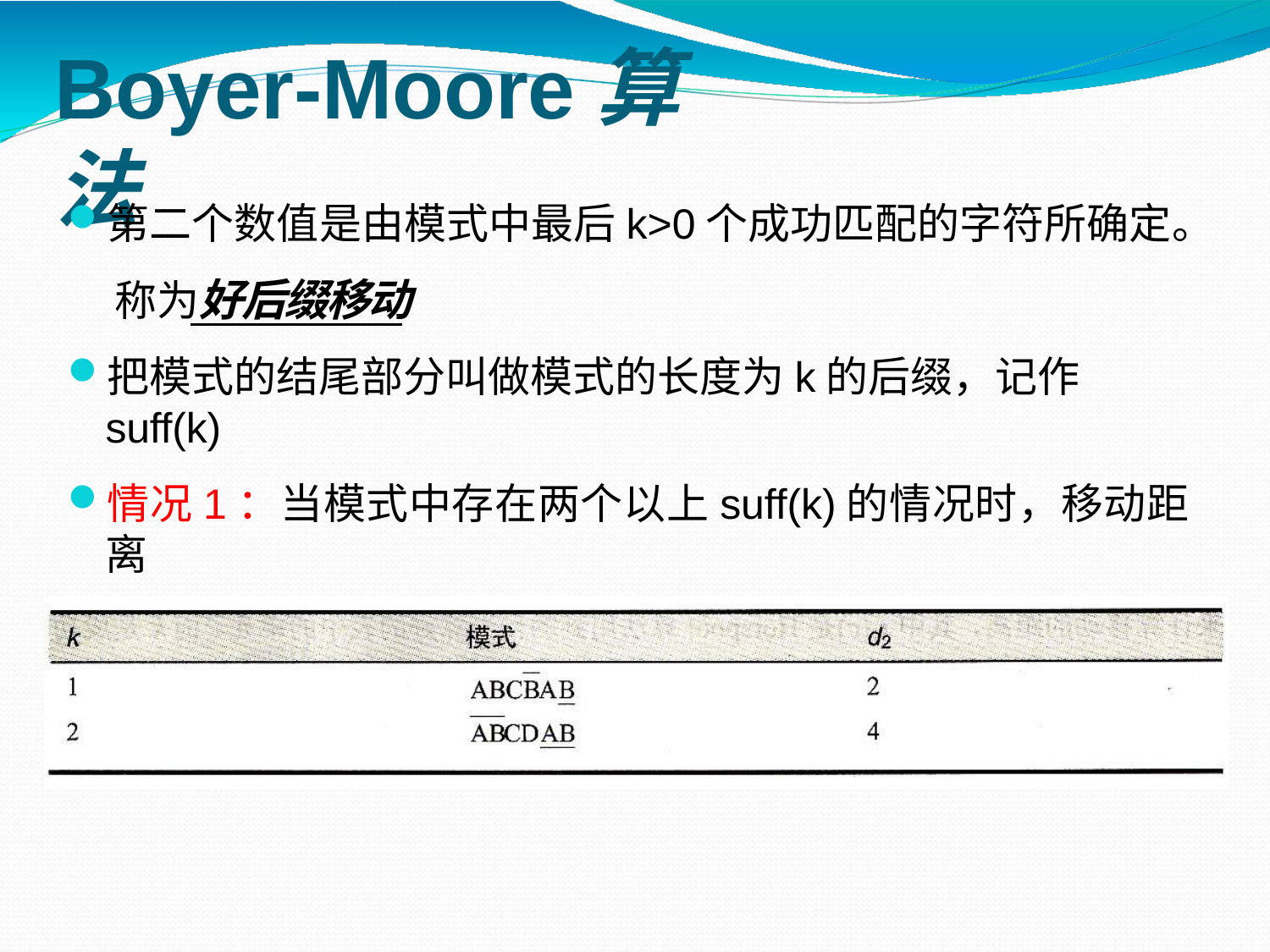

# Boyer-Moore算法
第二个数值是由模式中最后k>0个成功匹配的字符所确定。 称为好后缀移动
把模式的结尾部分叫做模式的长度为k的后缀，记作suff(k)
情况1：当模式中存在两个以上suff(k)的情况时，移动距离
d2就是从右数第二个suff(k)到最右边的suff(k)之间的距离。